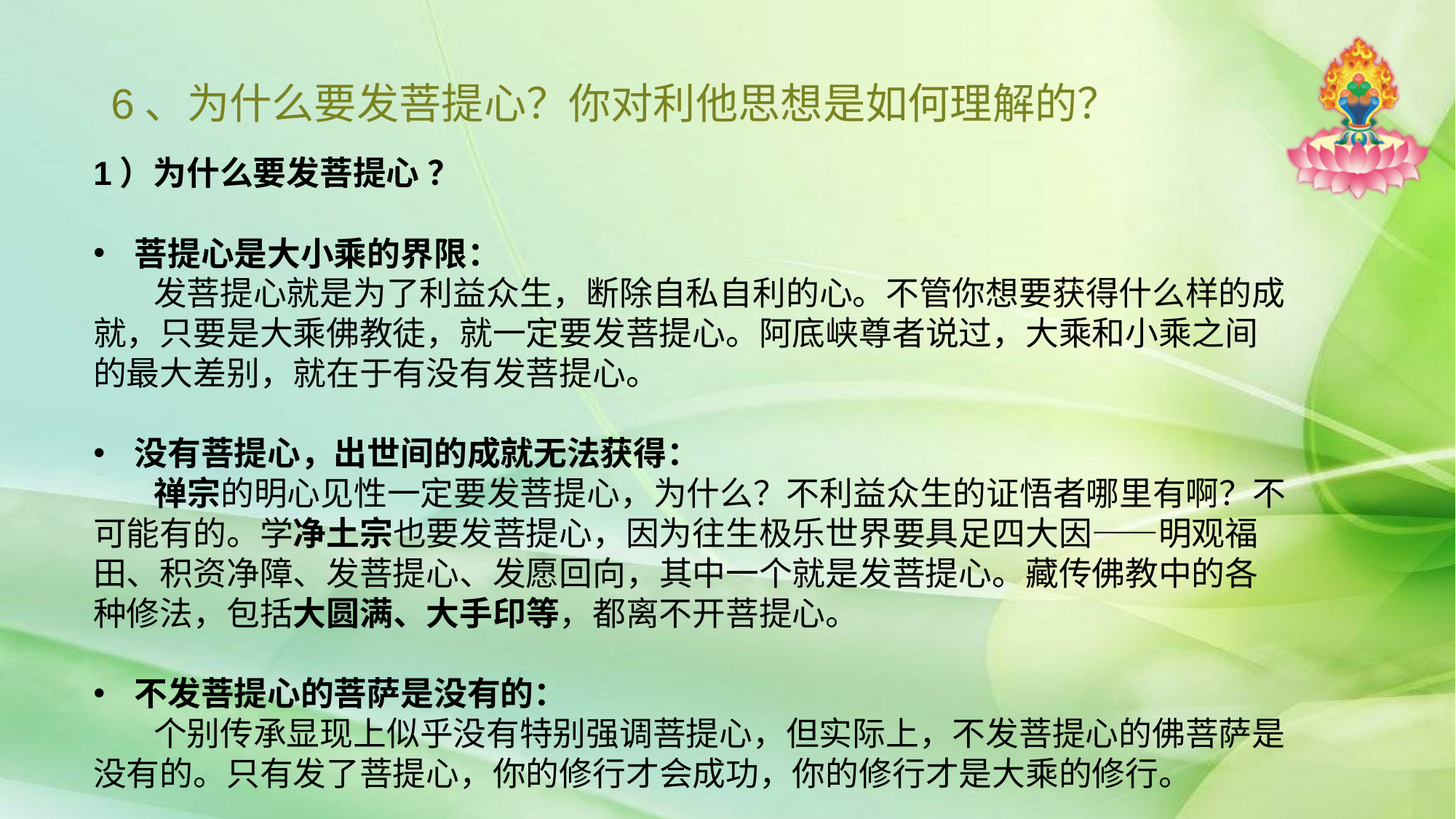

# 6、为什么要发菩提心？你对利他思想是如何理解的？
1）为什么要发菩提心 ？

菩提心是大小乘的界限：
       发菩提心就是为了利益众生，断除自私自利的心。不管你想要获得什么样的成就，只要是大乘佛教徒，就一定要发菩提心。阿底峡尊者说过，大乘和小乘之间的最大差别，就在于有没有发菩提心。

没有菩提心，出世间的成就无法获得：
       禅宗的明心见性一定要发菩提心，为什么？不利益众生的证悟者哪里有啊？不可能有的。学净土宗也要发菩提心，因为往生极乐世界要具足四大因——明观福田、积资净障、发菩提心、发愿回向，其中一个就是发菩提心。藏传佛教中的各种修法，包括大圆满、大手印等，都离不开菩提心。

不发菩提心的菩萨是没有的：
       个别传承显现上似乎没有特别强调菩提心，但实际上，不发菩提心的佛菩萨是没有的。只有发了菩提心，你的修行才会成功，你的修行才是大乘的修行。